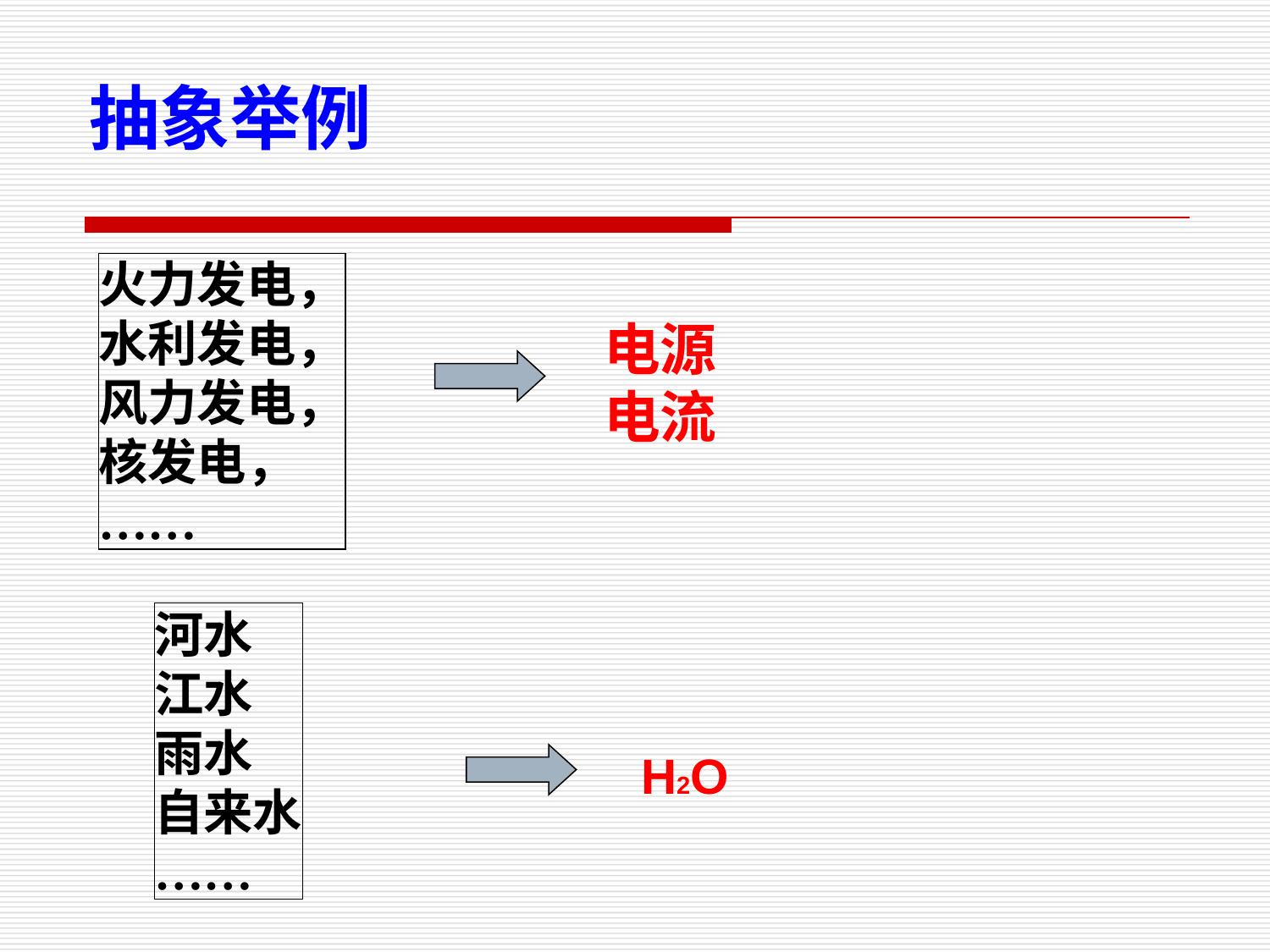

抽象举例
火力发电，
水利发电，
风力发电，
核发电，
……
电源
电流

河水
江水
雨水
自来水
……

H2O